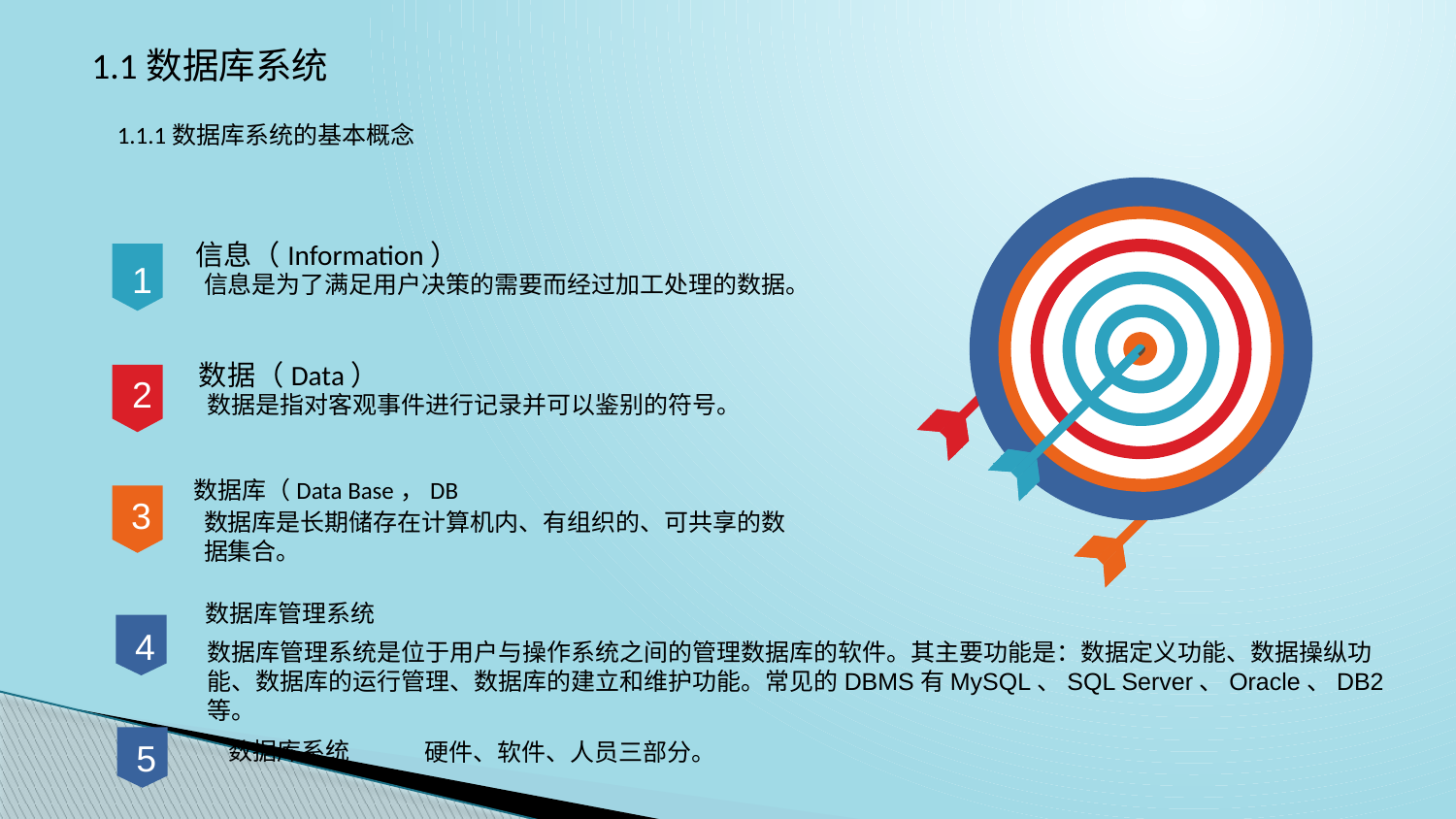

1.1数据库系统
1.1.1数据库系统的基本概念

信息（Information）

1
信息是为了满足用户决策的需要而经过加工处理的数据。

数据（Data）
2

数据是指对客观事件进行记录并可以鉴别的符号。

数据库（Data Base，DB
3

数据库是长期储存在计算机内、有组织的、可共享的数据集合。
数据库管理系统
4

数据库管理系统是位于用户与操作系统之间的管理数据库的软件。其主要功能是：数据定义功能、数据操纵功能、数据库的运行管理、数据库的建立和维护功能。常见的DBMS有MySQL、SQL Server、Oracle、DB2等。
5

硬件、软件、人员三部分。
数据库系统
4